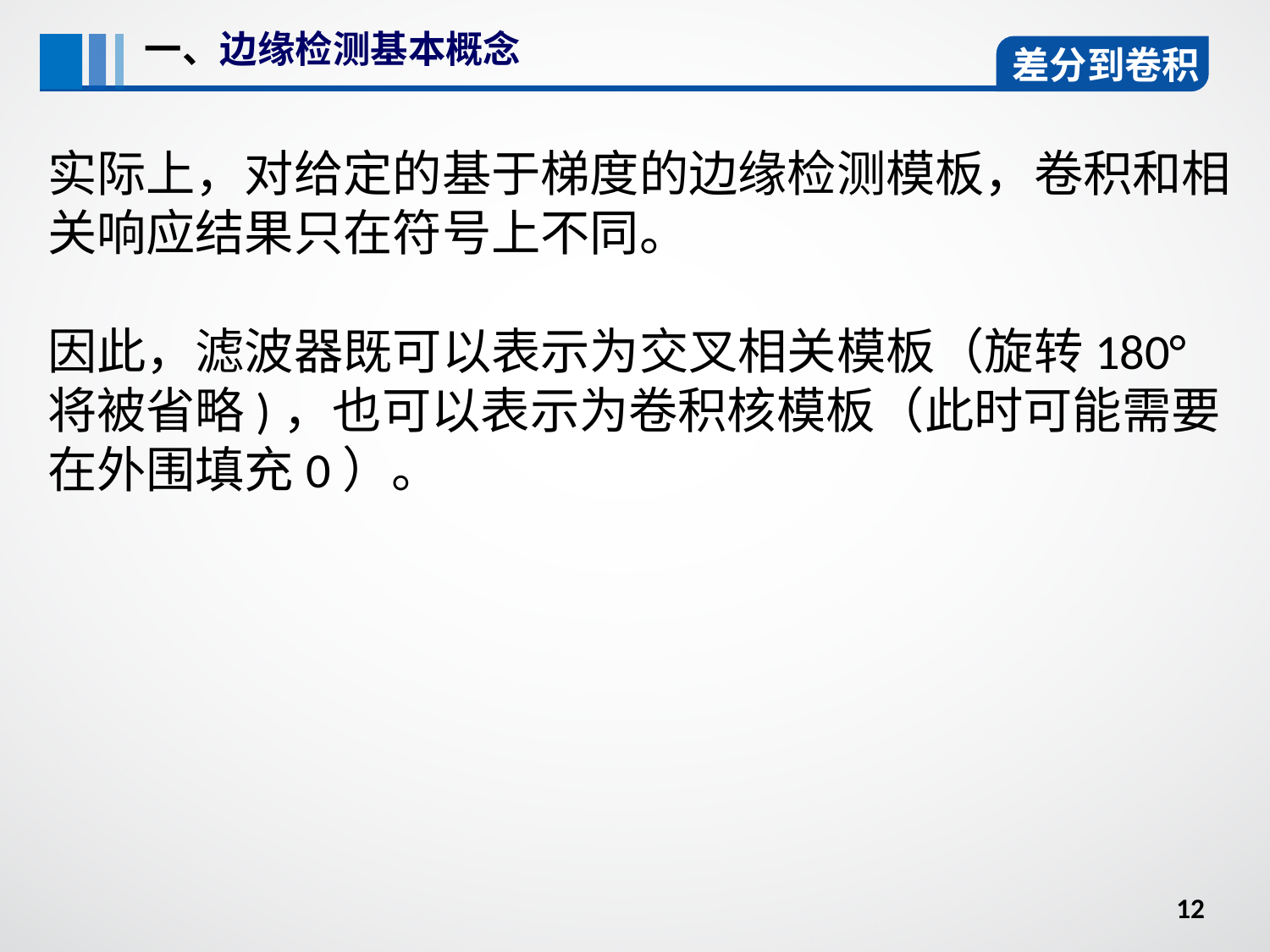

一、边缘检测基本概念
差分到卷积
实际上，对给定的基于梯度的边缘检测模板，卷积和相关响应结果只在符号上不同。

因此，滤波器既可以表示为交叉相关模板（旋转180°将被省略)，也可以表示为卷积核模板（此时可能需要在外围填充0）。

12